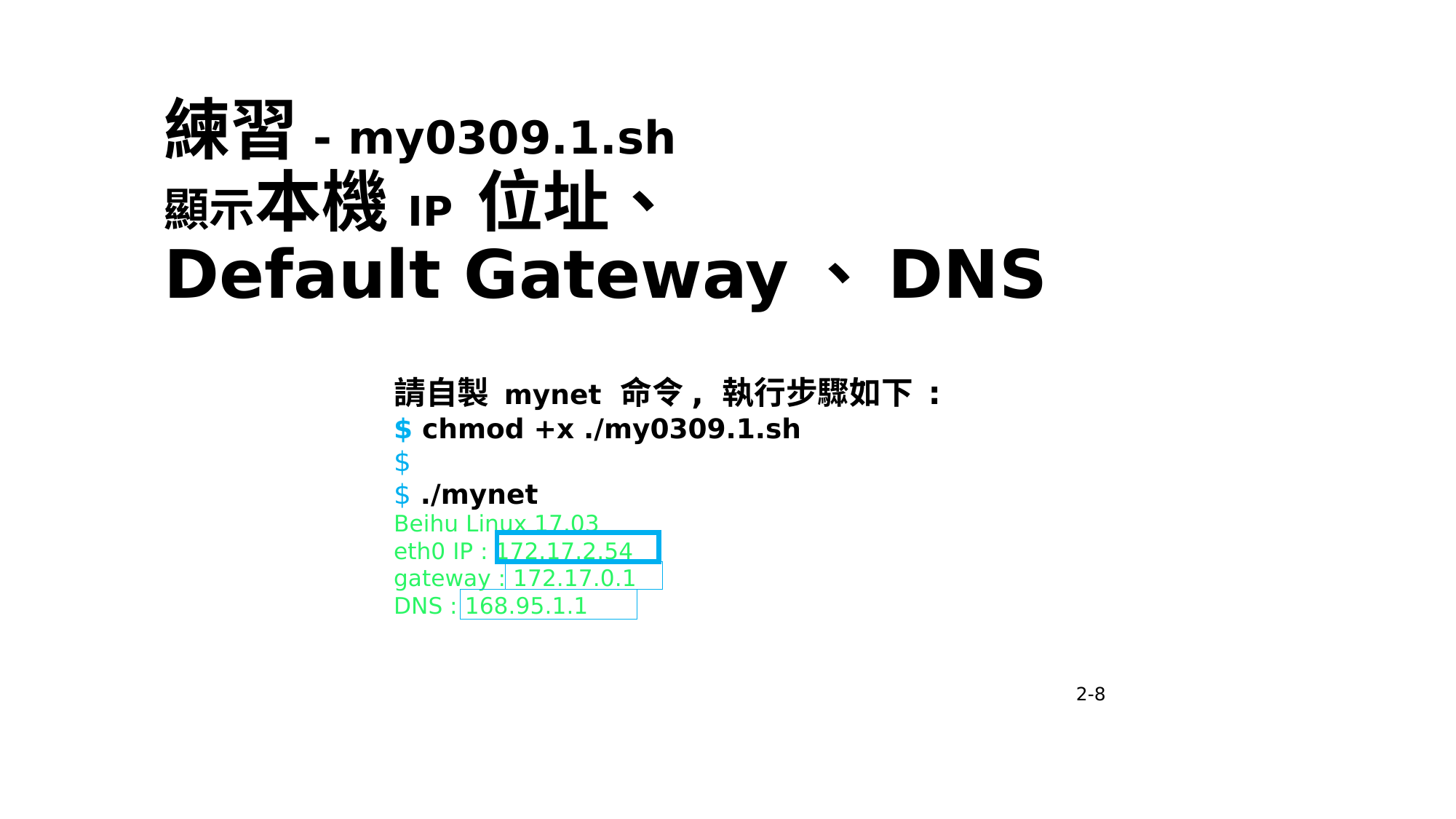

# 練習- my0309.1.sh 顯示本機 IP 位址、 Default Gateway、DNS
請自製 mynet 命令, 執行步驟如下 :
$ chmod +x ./my0309.1.sh
$
$ ./mynet
Beihu Linux 17.03
eth0 IP : 172.17.2.54
gateway : 172.17.0.1
DNS : 168.95.1.1

2-8